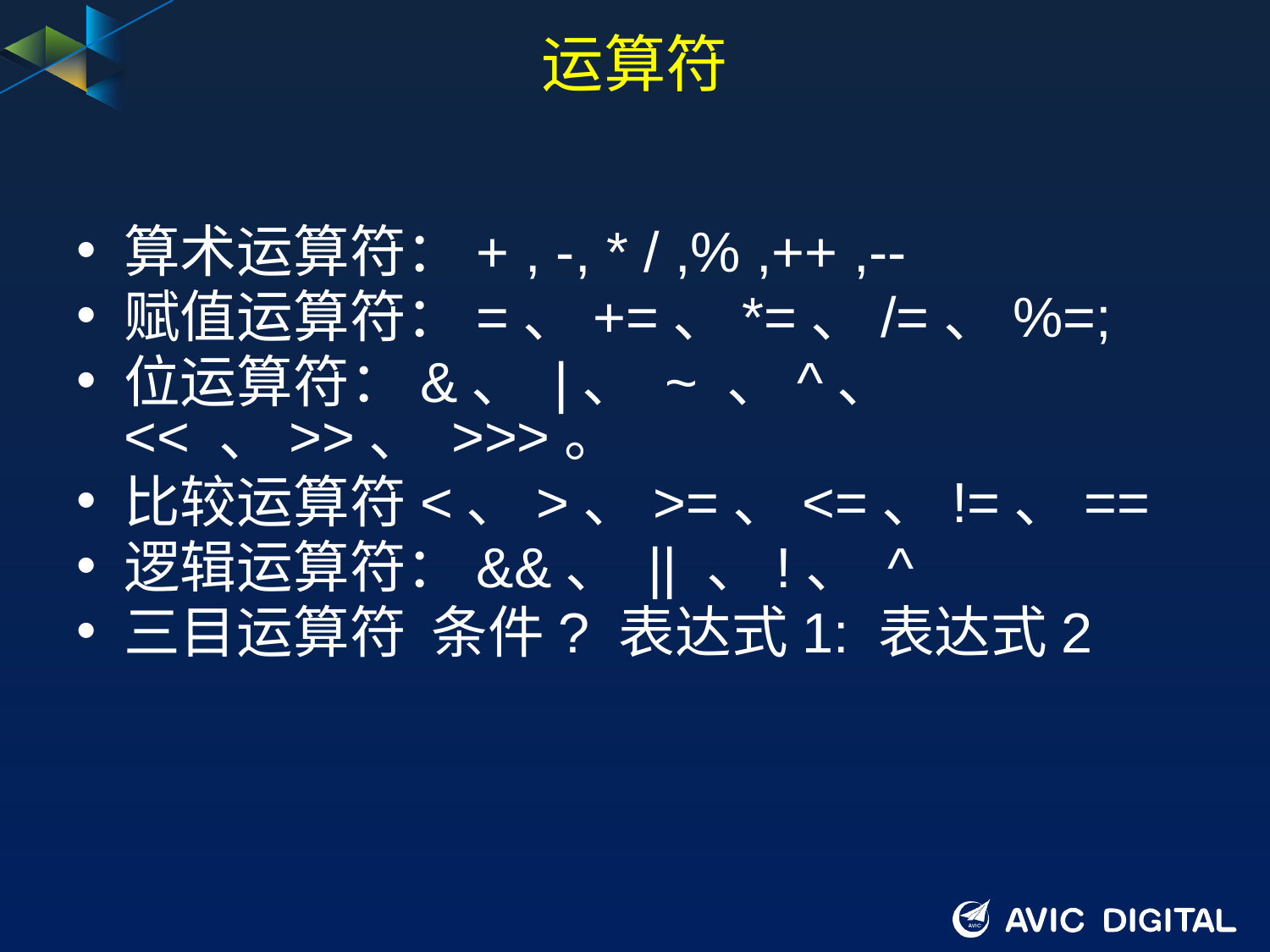

# 运算符
算术运算符：+ , -, * / ,% ,++ ,--
赋值运算符：=、+=、*=、/=、%=;
位运算符：&、 |、 ~ 、^、 << 、>>、 >>>。
比较运算符<、>、>=、<=、!=、==
逻辑运算符：&&、 || 、!、 ^
三目运算符  条件? 表达式1: 表达式2